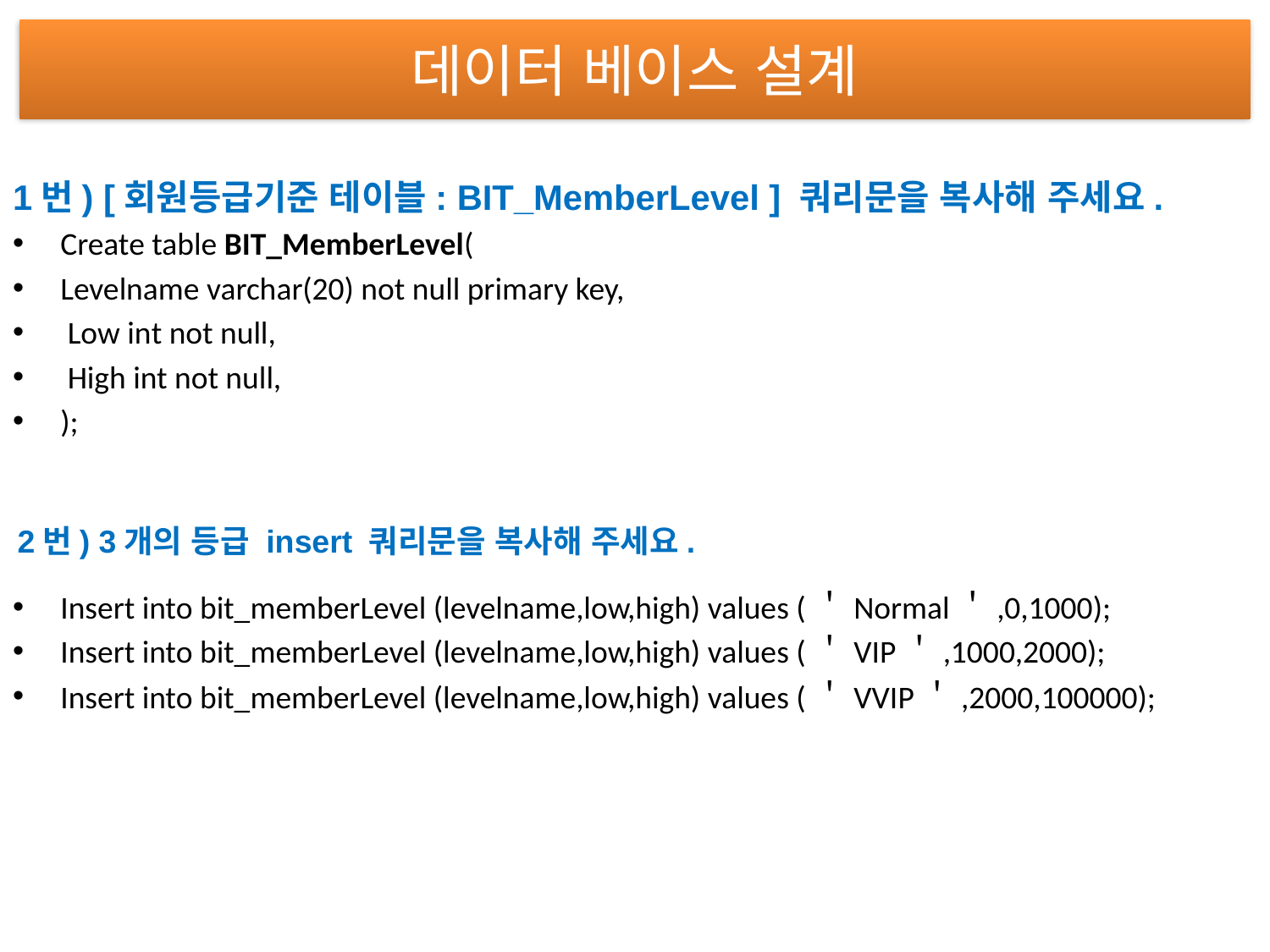

# 데이터 베이스 설계
1번) [회원등급기준 테이블: BIT_MemberLevel ] 쿼리문을 복사해 주세요.
Create table BIT_MemberLevel(
Levelname varchar(20) not null primary key,
 Low int not null,
 High int not null,
);

Insert into bit_memberLevel (levelname,low,high) values (＇Normal＇,0,1000);
Insert into bit_memberLevel (levelname,low,high) values (＇VIP＇,1000,2000);
Insert into bit_memberLevel (levelname,low,high) values (＇VVIP＇,2000,100000);
2번) 3개의 등급 insert 쿼리문을 복사해 주세요.